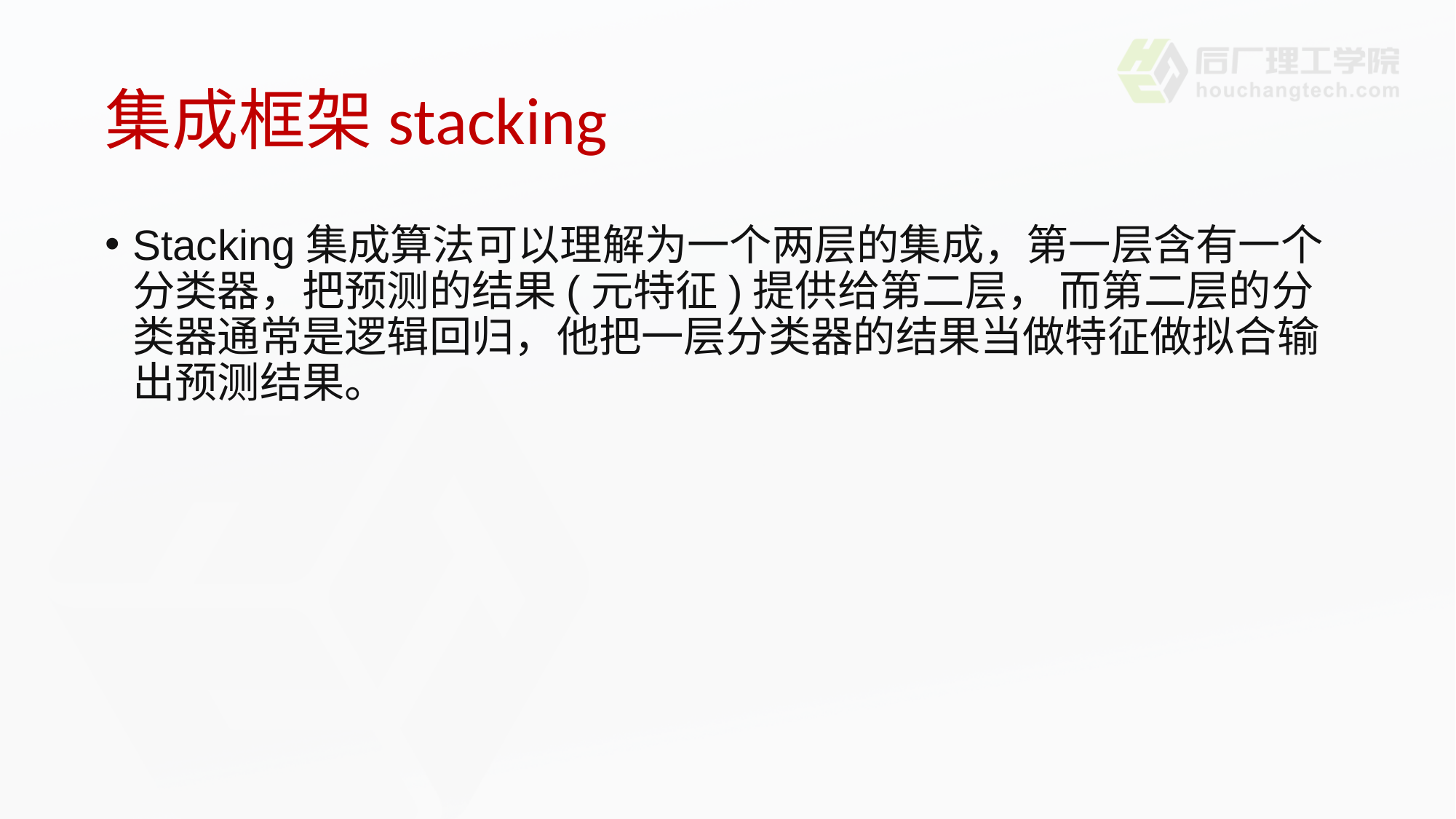

# 集成框架stacking
Stacking集成算法可以理解为一个两层的集成，第一层含有一个分类器，把预测的结果(元特征)提供给第二层， 而第二层的分类器通常是逻辑回归，他把一层分类器的结果当做特征做拟合输出预测结果。